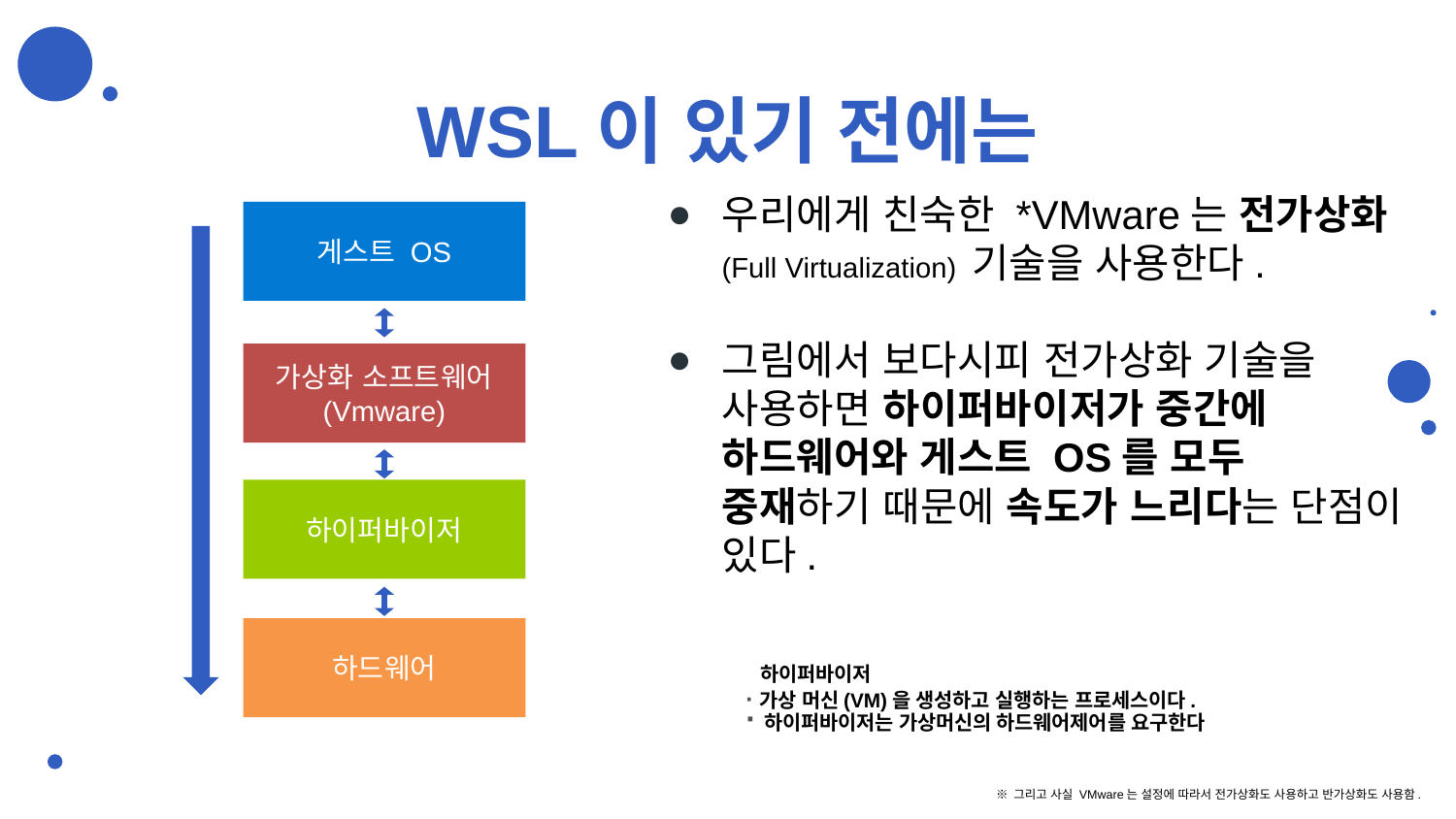

# WSL이 있기 전에는
우리에게 친숙한 *VMware는 전가상화(Full Virtualization) 기술을 사용한다.

그림에서 보다시피 전가상화 기술을 사용하면 하이퍼바이저가 중간에 하드웨어와 게스트 OS를 모두 중재하기 때문에 속도가 느리다는 단점이 있다.
게스트 OS

가상화 소프트웨어
(Vmware)

하이퍼바이저

하드웨어
 하이퍼바이저
·가상 머신(VM)을 생성하고 실행하는 프로세스이다.
·하이퍼바이저는 가상머신의 하드웨어제어를 요구한다
※ 그리고 사실 VMware는 설정에 따라서 전가상화도 사용하고 반가상화도 사용함.